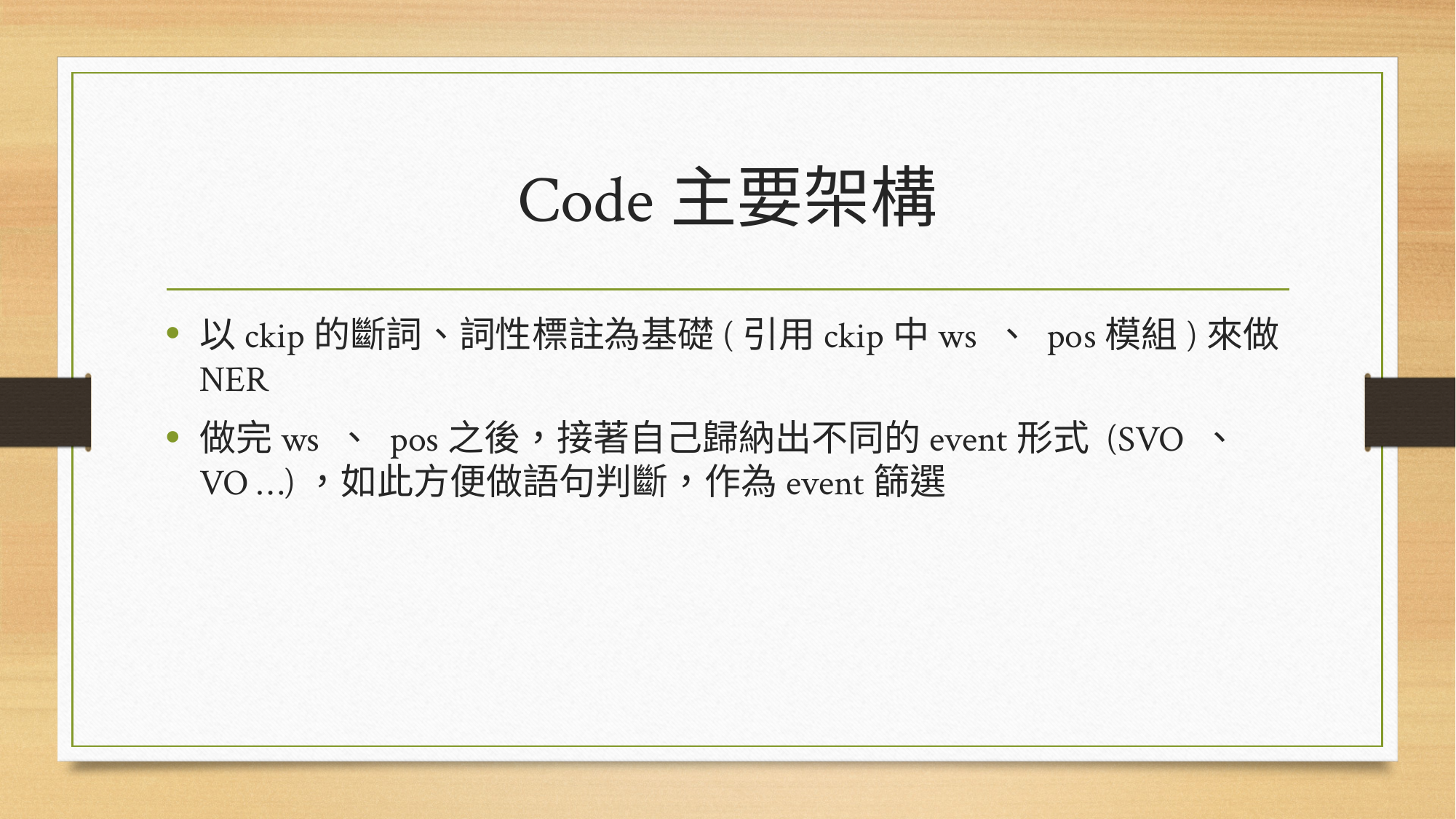

# Code主要架構
以ckip的斷詞、詞性標註為基礎(引用ckip中ws 、 pos模組)來做NER
做完ws 、 pos之後，接著自己歸納出不同的event形式 (SVO 、 VO …)，如此方便做語句判斷，作為event篩選